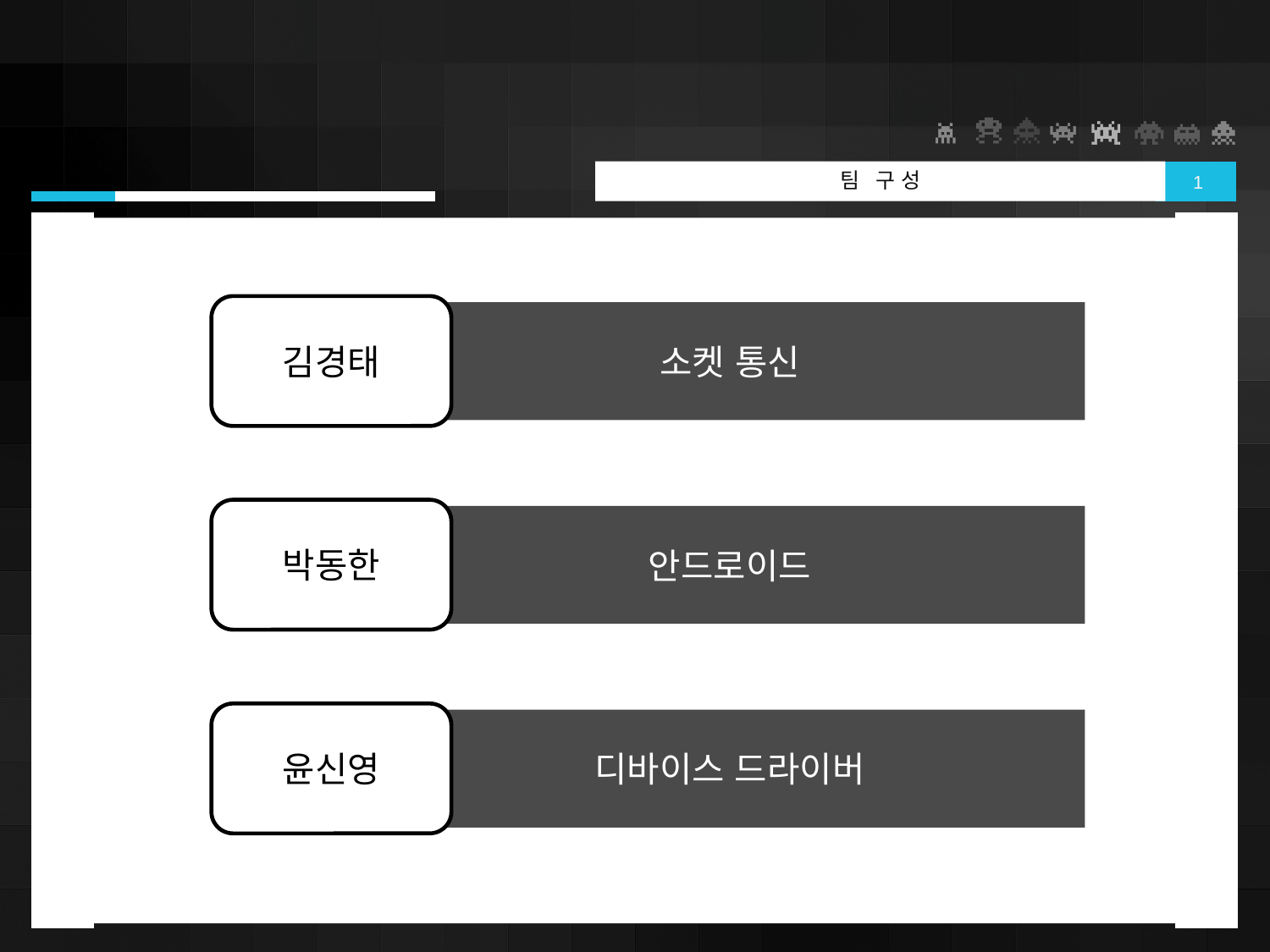

팀 구성
1

김경태
소켓 통신
박동한
안드로이드
윤신영
디바이스 드라이버